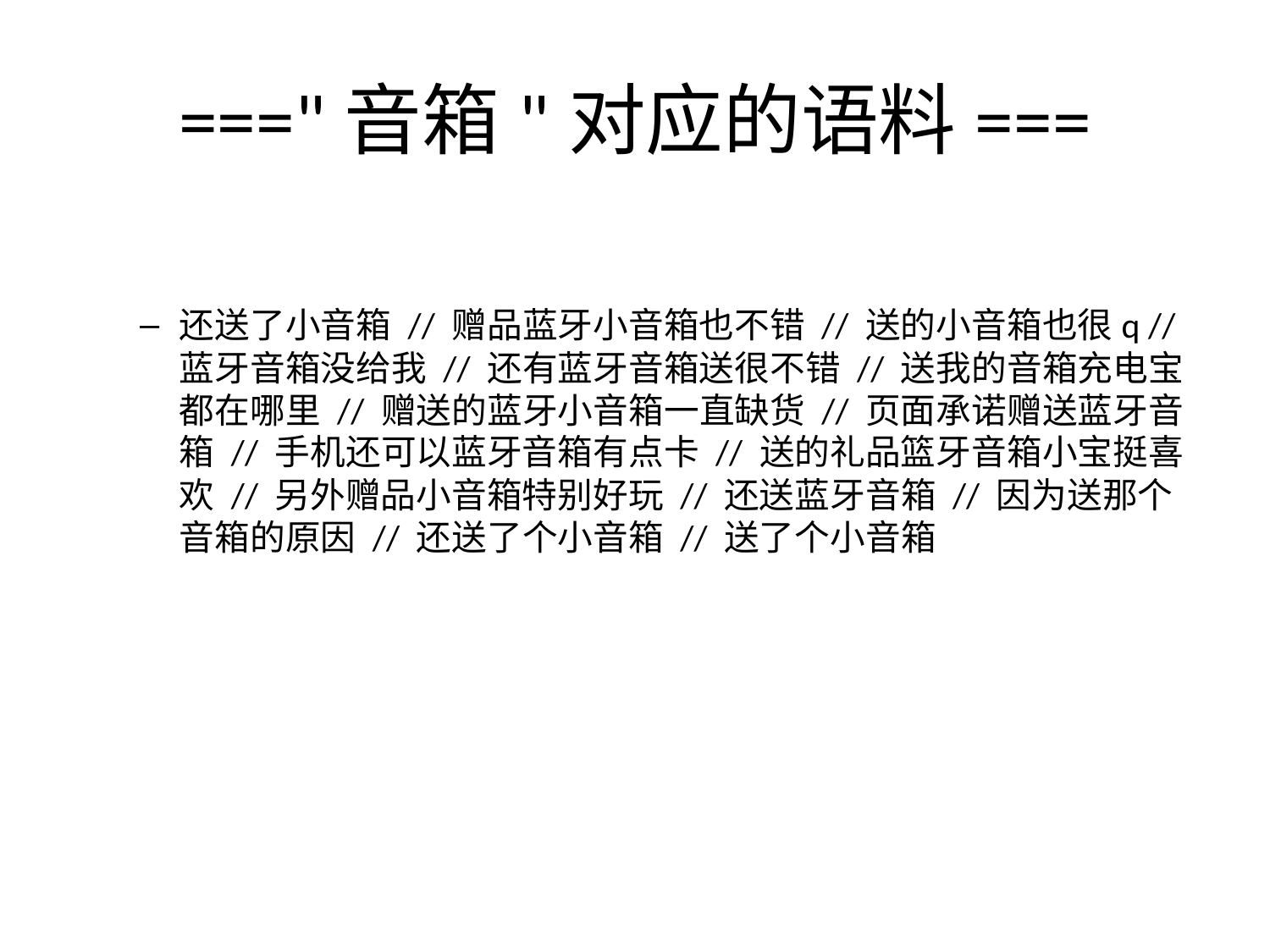

# ==="音箱"对应的语料===

还送了小音箱 // 赠品蓝牙小音箱也不错 // 送的小音箱也很q // 蓝牙音箱没给我 // 还有蓝牙音箱送很不错 // 送我的音箱充电宝都在哪里 // 赠送的蓝牙小音箱一直缺货 // 页面承诺赠送蓝牙音箱 // 手机还可以蓝牙音箱有点卡 // 送的礼品篮牙音箱小宝挺喜欢 // 另外赠品小音箱特别好玩 // 还送蓝牙音箱 // 因为送那个音箱的原因 // 还送了个小音箱 // 送了个小音箱